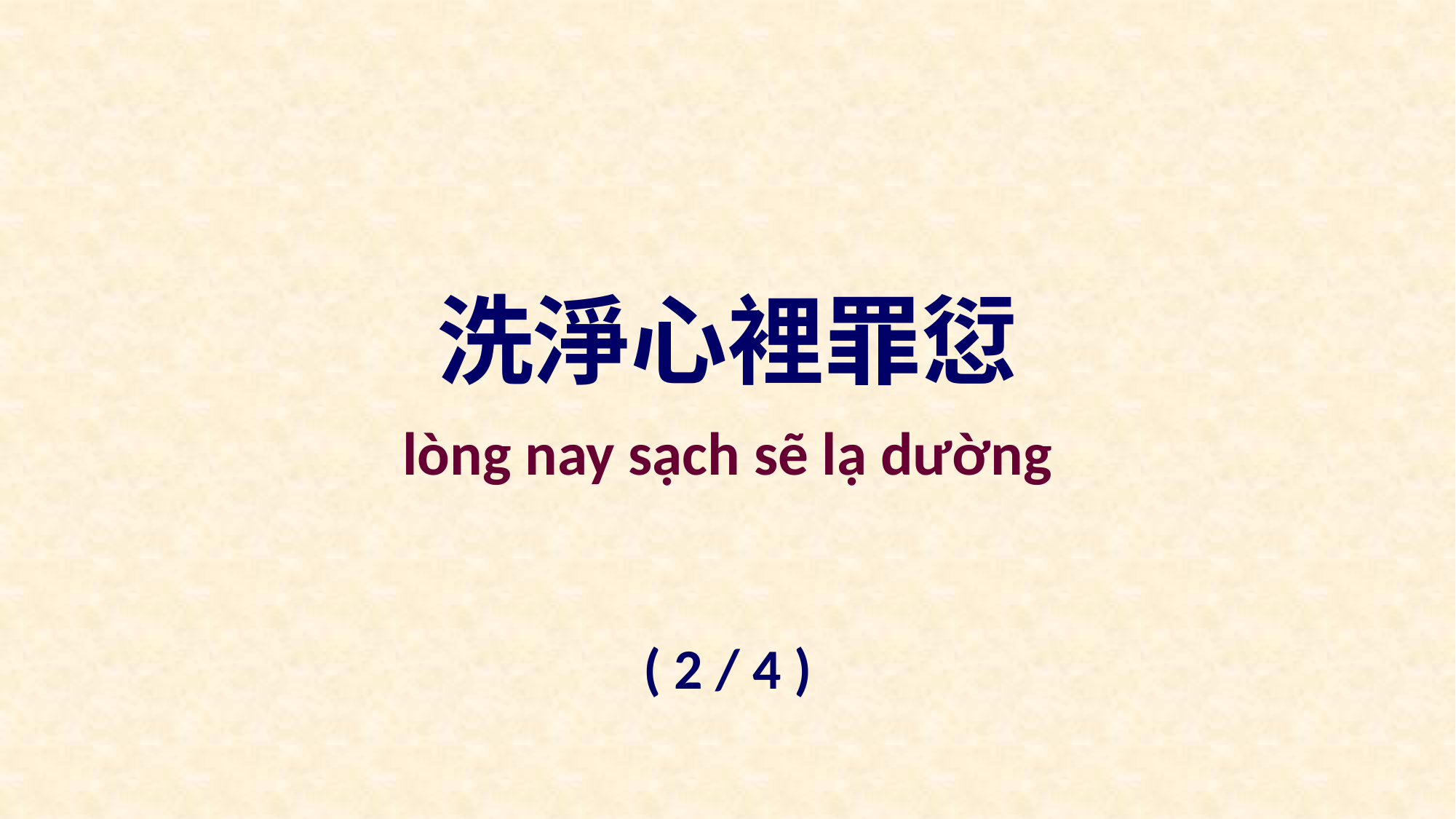

洗淨心裡罪愆
lòng nay sạch sẽ lạ dường
( 2 / 4 )